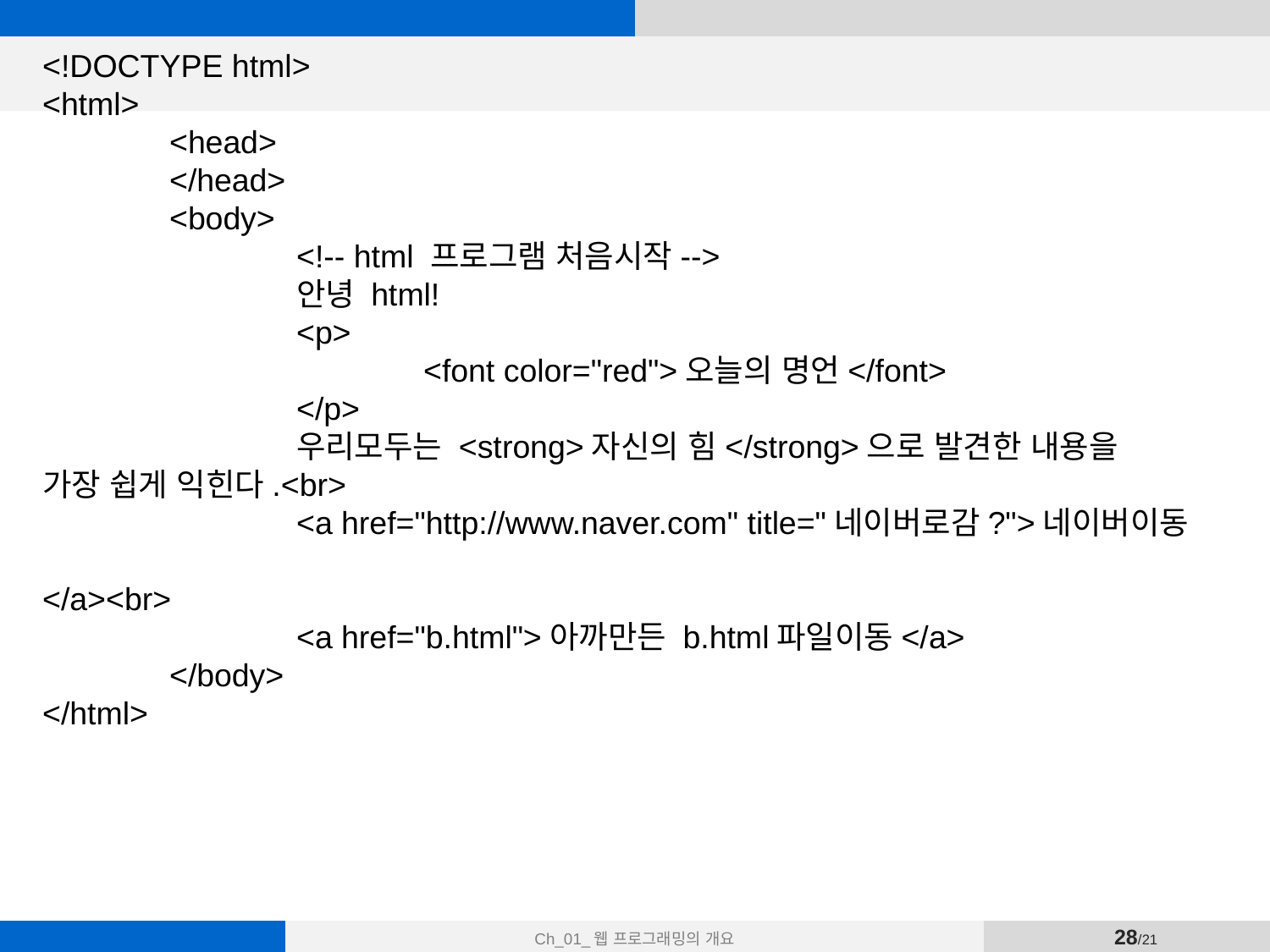

<!DOCTYPE html>
<html>
	<head>
	</head>
	<body>
		<!-- html 프로그램 처음시작-->
		안녕 html!
		<p>
			<font color="red">오늘의 명언</font>
		</p>
		우리모두는 <strong>자신의 힘</strong>으로 발견한 내용을
가장 쉽게 익힌다.<br>
		<a href="http://www.naver.com" title="네이버로감?">네이버이동

</a><br>
		<a href="b.html">아까만든 b.html파일이동</a>
	</body>
</html>